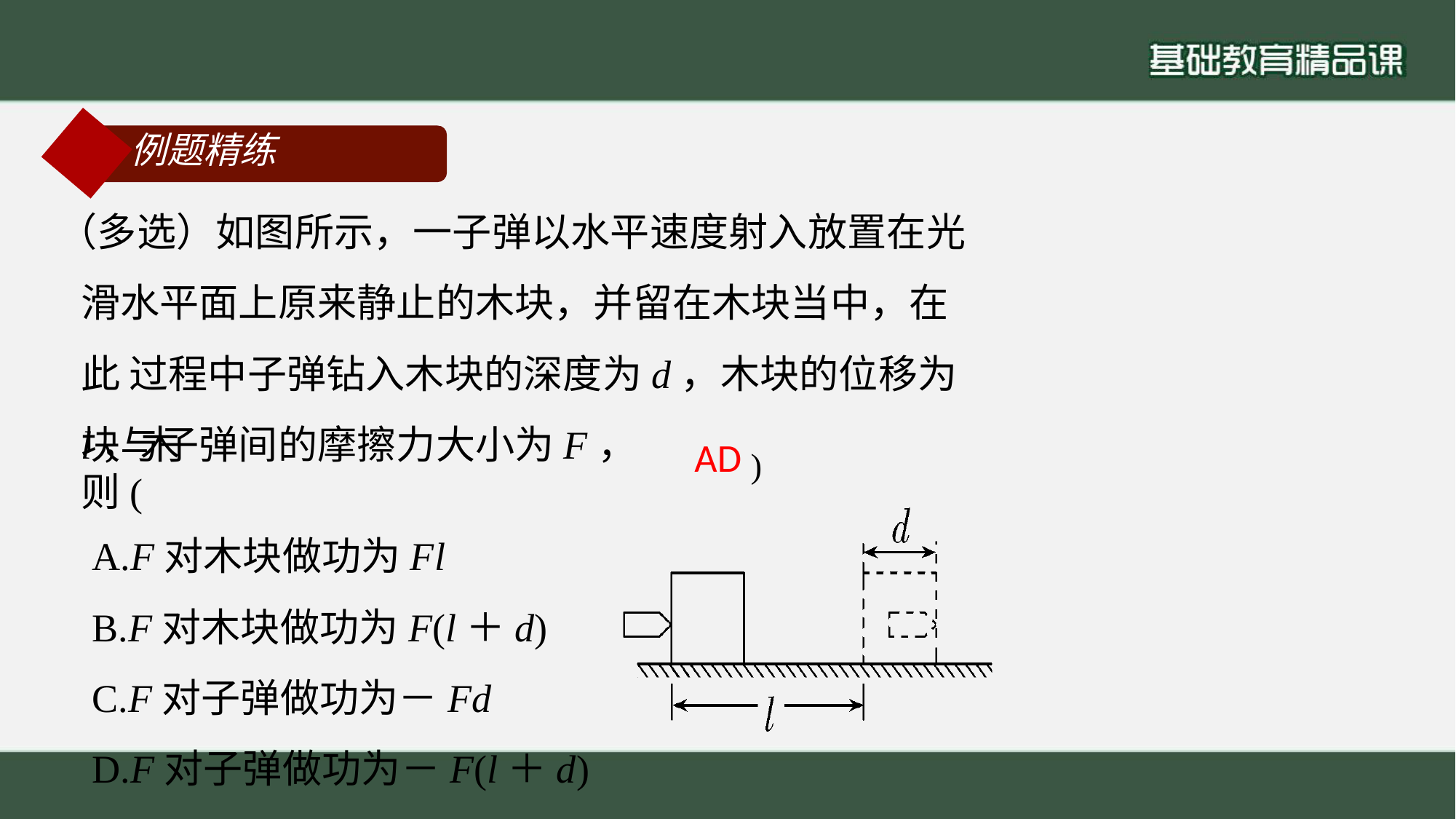

# 例题精练
（多选）如图所示，一子弹以水平速度射入放置在光 滑水平面上原来静止的木块，并留在木块当中，在此 过程中子弹钻入木块的深度为d，木块的位移为l，木
块与子弹间的摩擦力大小为F，则(
A.F对木块做功为Fl
B.F对木块做功为F(l＋d)
C.F对子弹做功为－Fd
D.F对子弹做功为－F(l＋d)
AD )